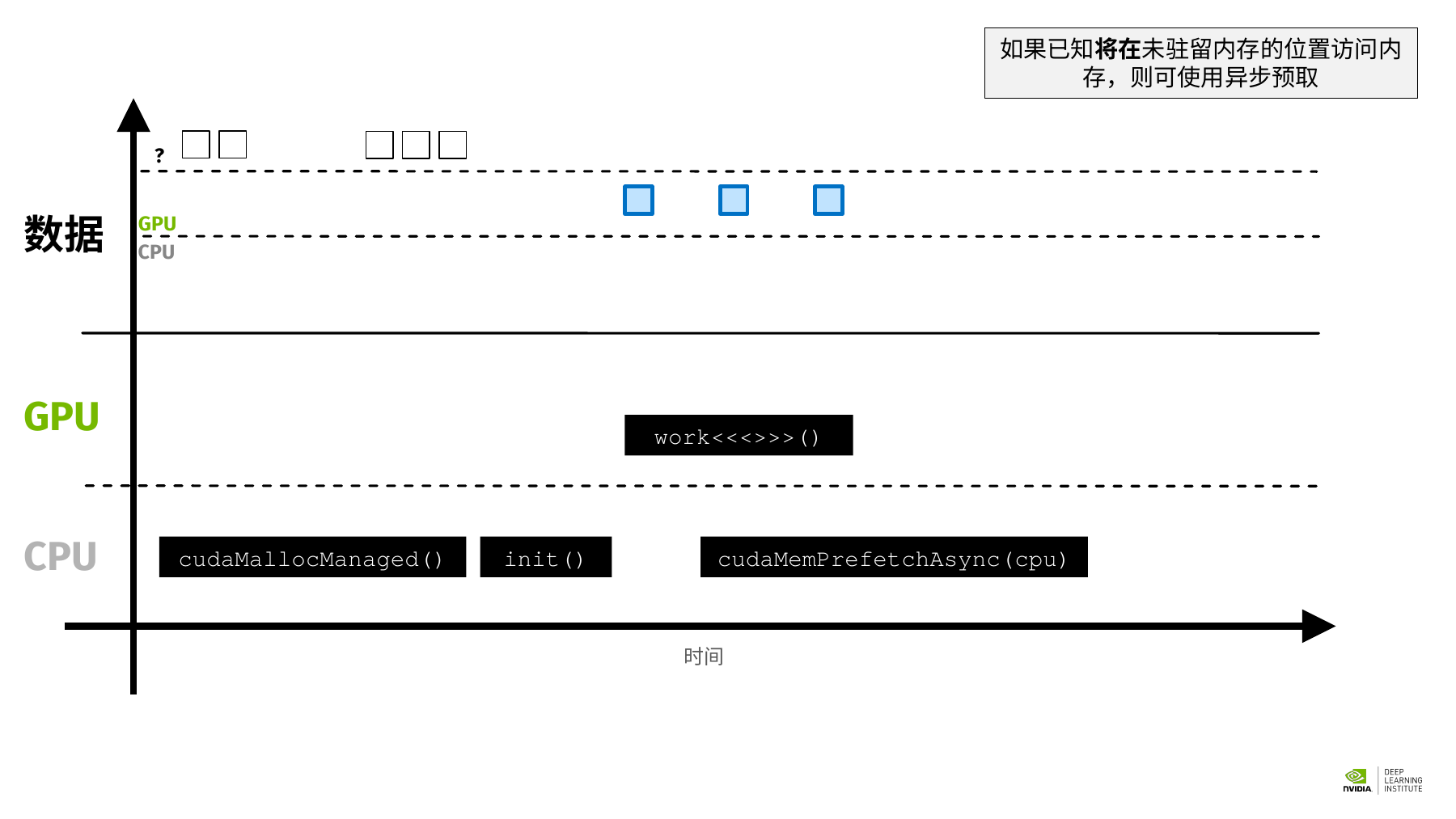

如果已知将在未驻留内存的位置访问内存，则可使用异步预取

?

时间
GPU
数据
CPU
GPU
work<<<>>>()
CPU
cudaMallocManaged()
init()
cudaMemPrefetchAsync(cpu)
时间